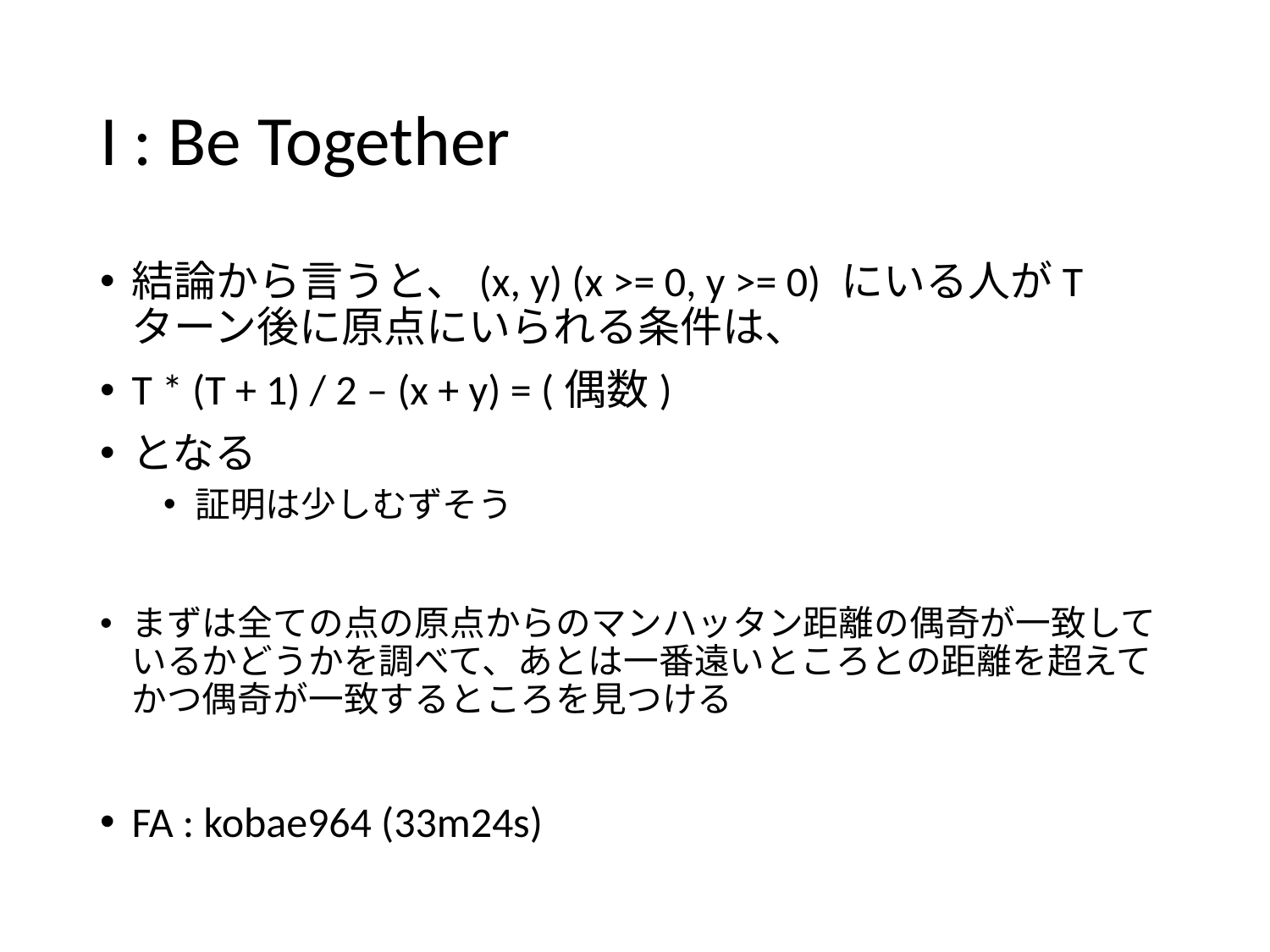

# I : Be Together
結論から言うと、(x, y) (x >= 0, y >= 0) にいる人がTターン後に原点にいられる条件は、
T * (T + 1) / 2 – (x + y) = (偶数)
となる
証明は少しむずそう

まずは全ての点の原点からのマンハッタン距離の偶奇が一致しているかどうかを調べて、あとは一番遠いところとの距離を超えてかつ偶奇が一致するところを見つける

FA : kobae964 (33m24s)